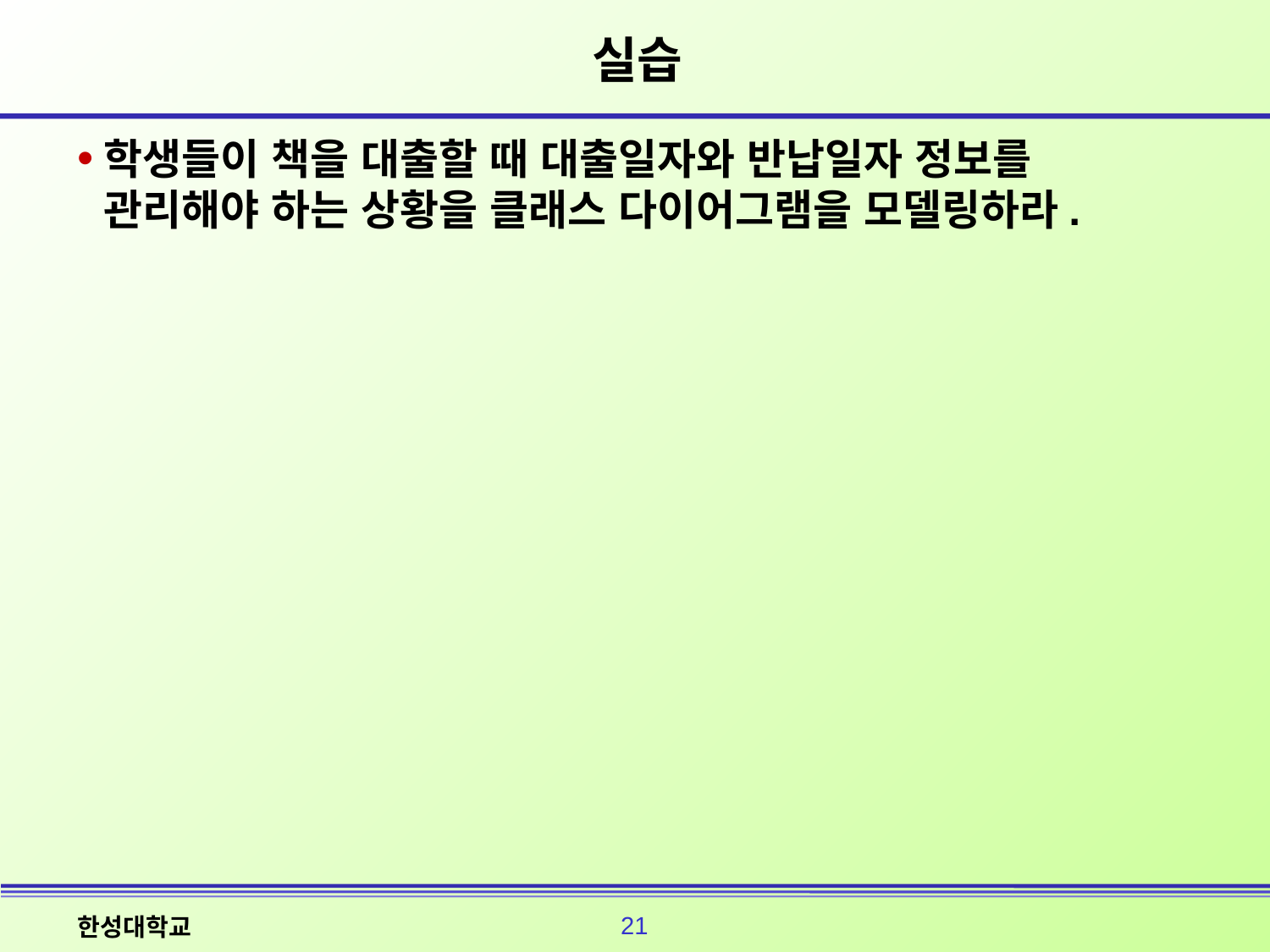

# 실습
학생들이 책을 대출할 때 대출일자와 반납일자 정보를 관리해야 하는 상황을 클래스 다이어그램을 모델링하라.